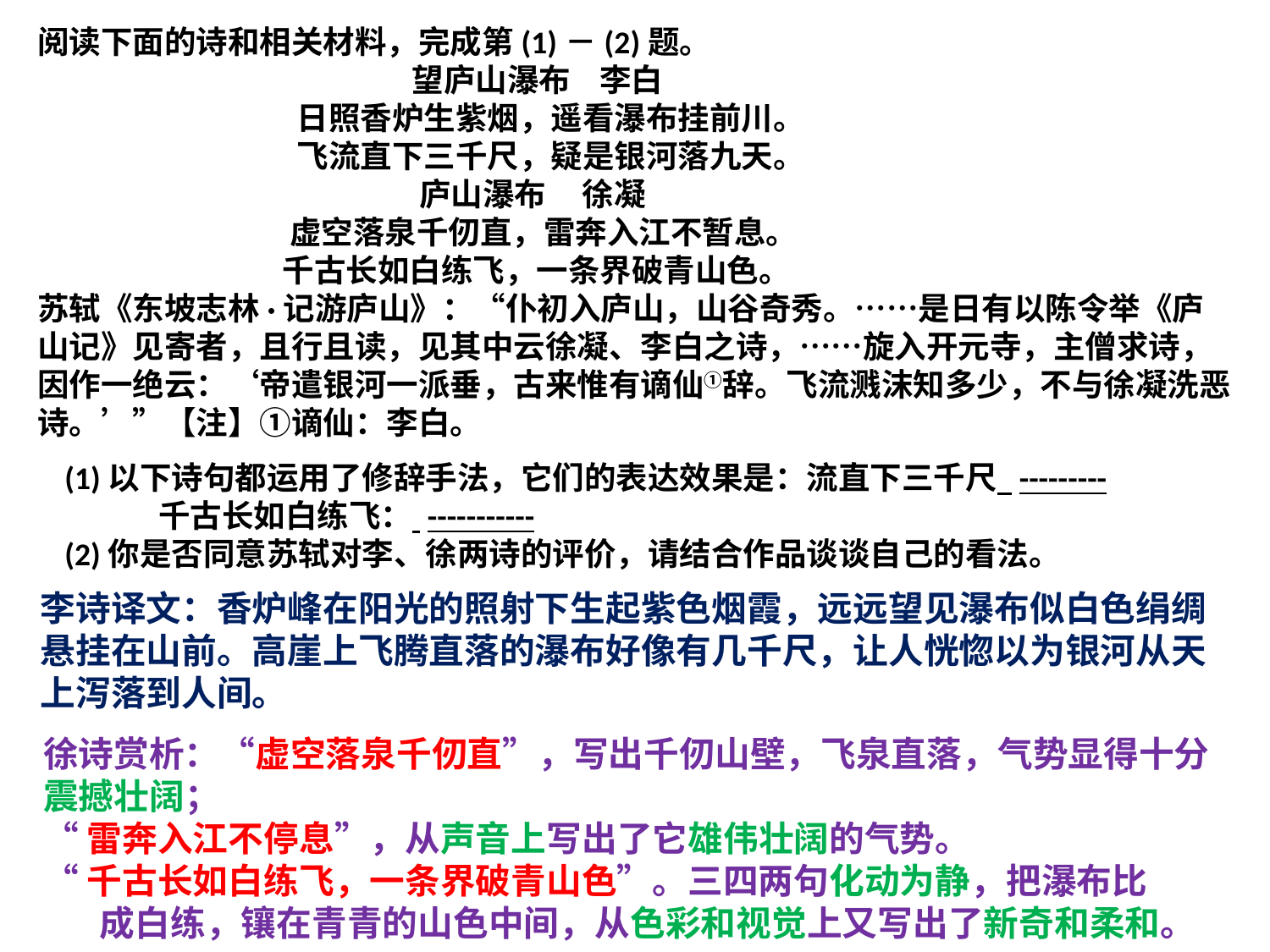

阅读下面的诗和相关材料，完成第(1)－(2)题。
                                                   望庐山瀑布    李白
                                   日照香炉生紫烟，遥看瀑布挂前川。
                                   飞流直下三千尺，疑是银河落九天。
                                                    庐山瀑布     徐凝
                                  虚空落泉千仞直，雷奔入江不暂息。
                                 千古长如白练飞，一条界破青山色。
苏轼《东坡志林·记游庐山》：“仆初入庐山，山谷奇秀。……是日有以陈令举《庐山记》见寄者，且行且读，见其中云徐凝、李白之诗，……旋入开元寺，主僧求诗，因作一绝云：‘帝遣银河一派垂，古来惟有谪仙①辞。飞流溅沫知多少，不与徐凝洗恶诗。’”【注】①谪仙：李白。
 (1)以下诗句都运用了修辞手法，它们的表达效果是：流直下三千尺  ---------                               千古长如白练飞： -----------
 (2)你是否同意苏轼对李、徐两诗的评价，请结合作品谈谈自己的看法。
李诗译文：香炉峰在阳光的照射下生起紫色烟霞，远远望见瀑布似白色绢绸悬挂在山前。高崖上飞腾直落的瀑布好像有几千尺，让人恍惚以为银河从天上泻落到人间。
徐诗赏析：“虚空落泉千仞直”，写出千仞山壁，飞泉直落，气势显得十分震撼壮阔；
“雷奔入江不停息”，从声音上写出了它雄伟壮阔的气势。
“千古长如白练飞，一条界破青山色”。三四两句化动为静，把瀑布比
      成白练，镶在青青的山色中间，从色彩和视觉上又写出了新奇和柔和。